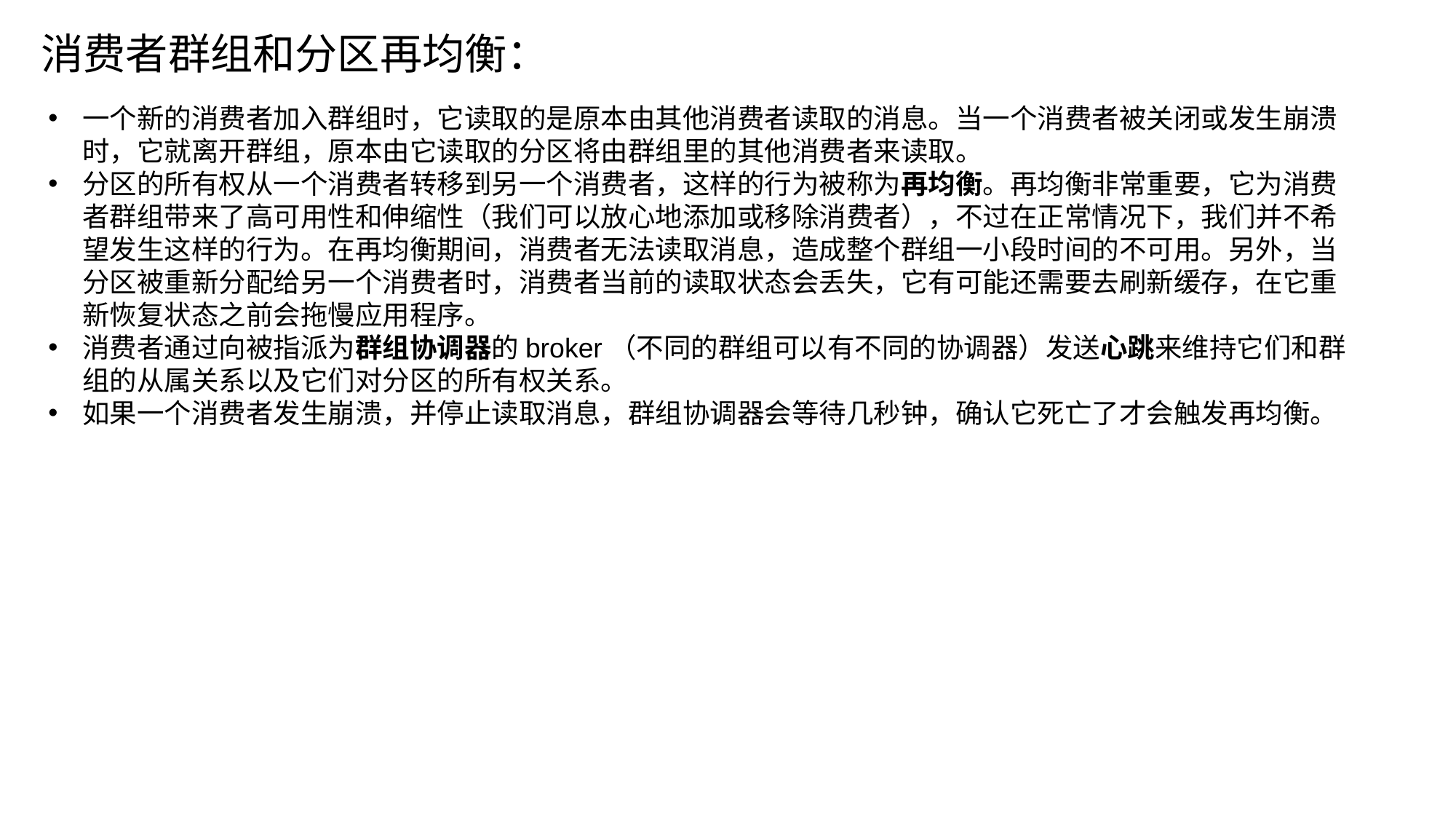

消费者群组和分区再均衡：
一个新的消费者加入群组时，它读取的是原本由其他消费者读取的消息。当一个消费者被关闭或发生崩溃时，它就离开群组，原本由它读取的分区将由群组里的其他消费者来读取。
分区的所有权从一个消费者转移到另一个消费者，这样的行为被称为再均衡。再均衡非常重要，它为消费者群组带来了高可用性和伸缩性（我们可以放心地添加或移除消费者），不过在正常情况下，我们并不希望发生这样的行为。在再均衡期间，消费者无法读取消息，造成整个群组一小段时间的不可用。另外，当分区被重新分配给另一个消费者时，消费者当前的读取状态会丢失，它有可能还需要去刷新缓存，在它重新恢复状态之前会拖慢应用程序。
消费者通过向被指派为群组协调器的broker（不同的群组可以有不同的协调器）发送心跳来维持它们和群组的从属关系以及它们对分区的所有权关系。
如果一个消费者发生崩溃，并停止读取消息，群组协调器会等待几秒钟，确认它死亡了才会触发再均衡。